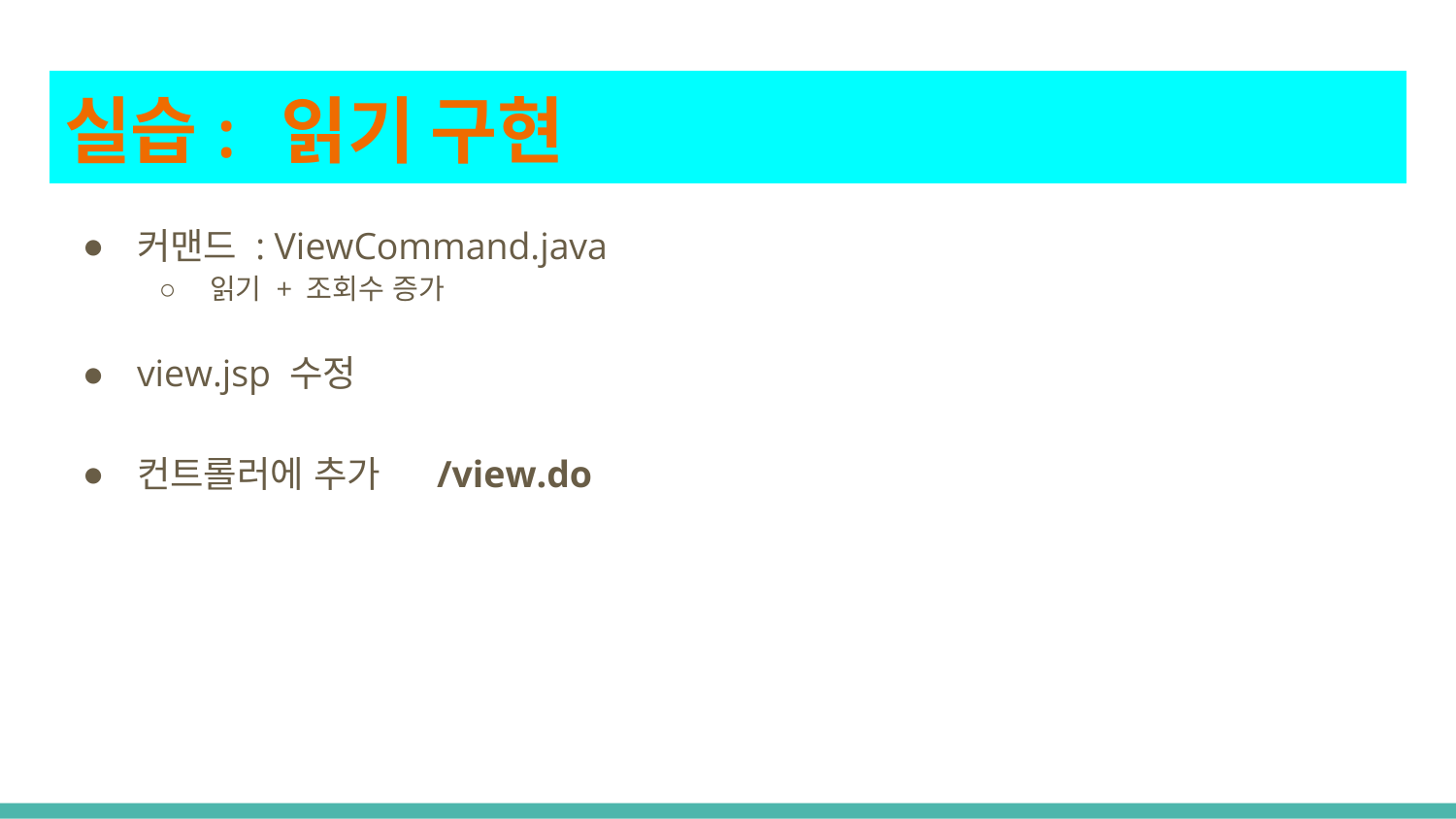

# 실습:  읽기 구현
커맨드 : ViewCommand.java
읽기 + 조회수 증가
view.jsp 수정
컨트롤러에 추가     /view.do